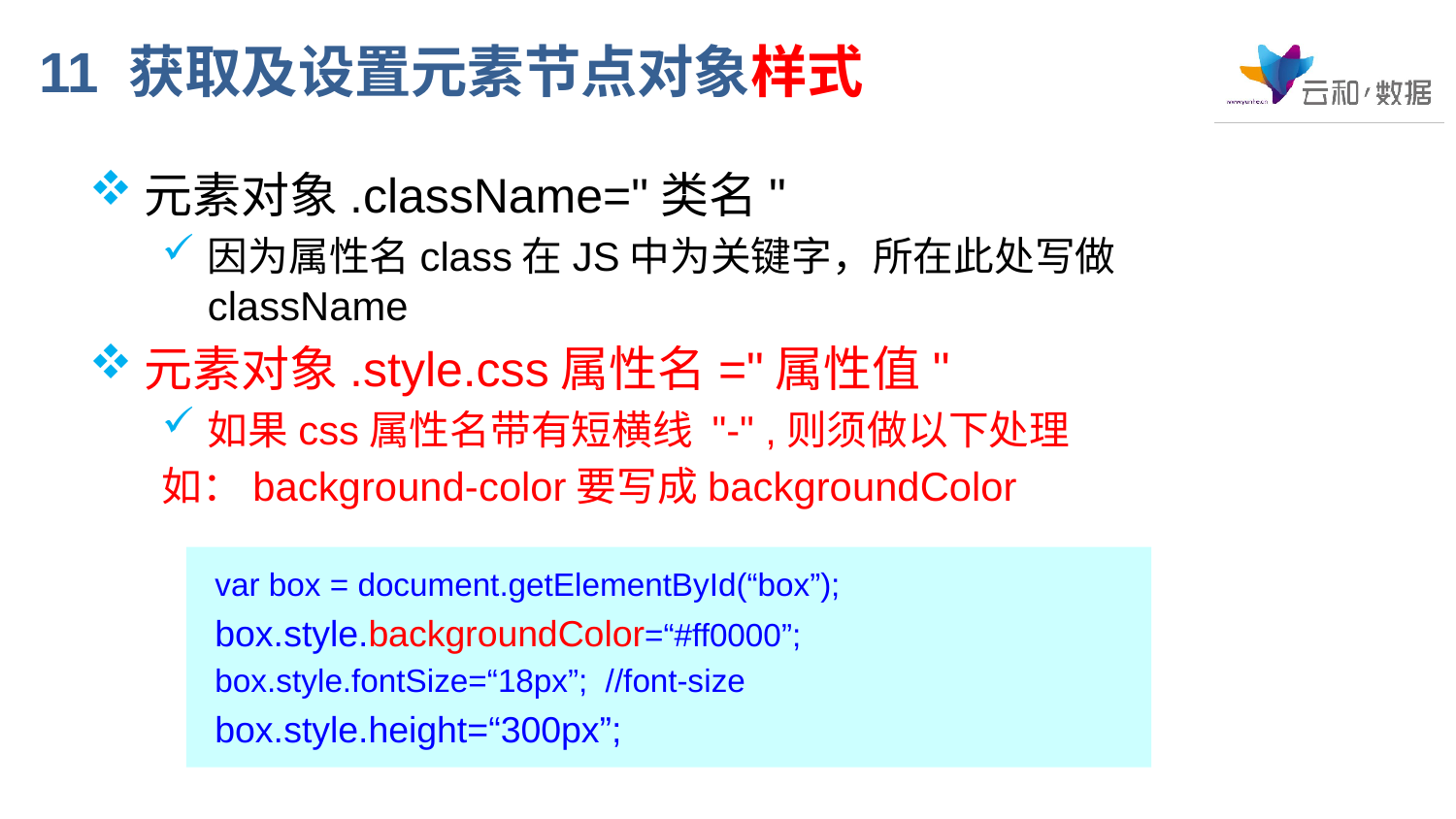

# 11 获取及设置元素节点对象样式
元素对象.className="类名"
因为属性名class在JS中为关键字，所在此处写做className
元素对象.style.css属性名="属性值"
如果css属性名带有短横线 "-" ,则须做以下处理
如：background-color要写成backgroundColor

var box = document.getElementById(“box”);
box.style.backgroundColor=“#ff0000”;
box.style.fontSize=“18px”;  //font-size
box.style.height=“300px”;
14